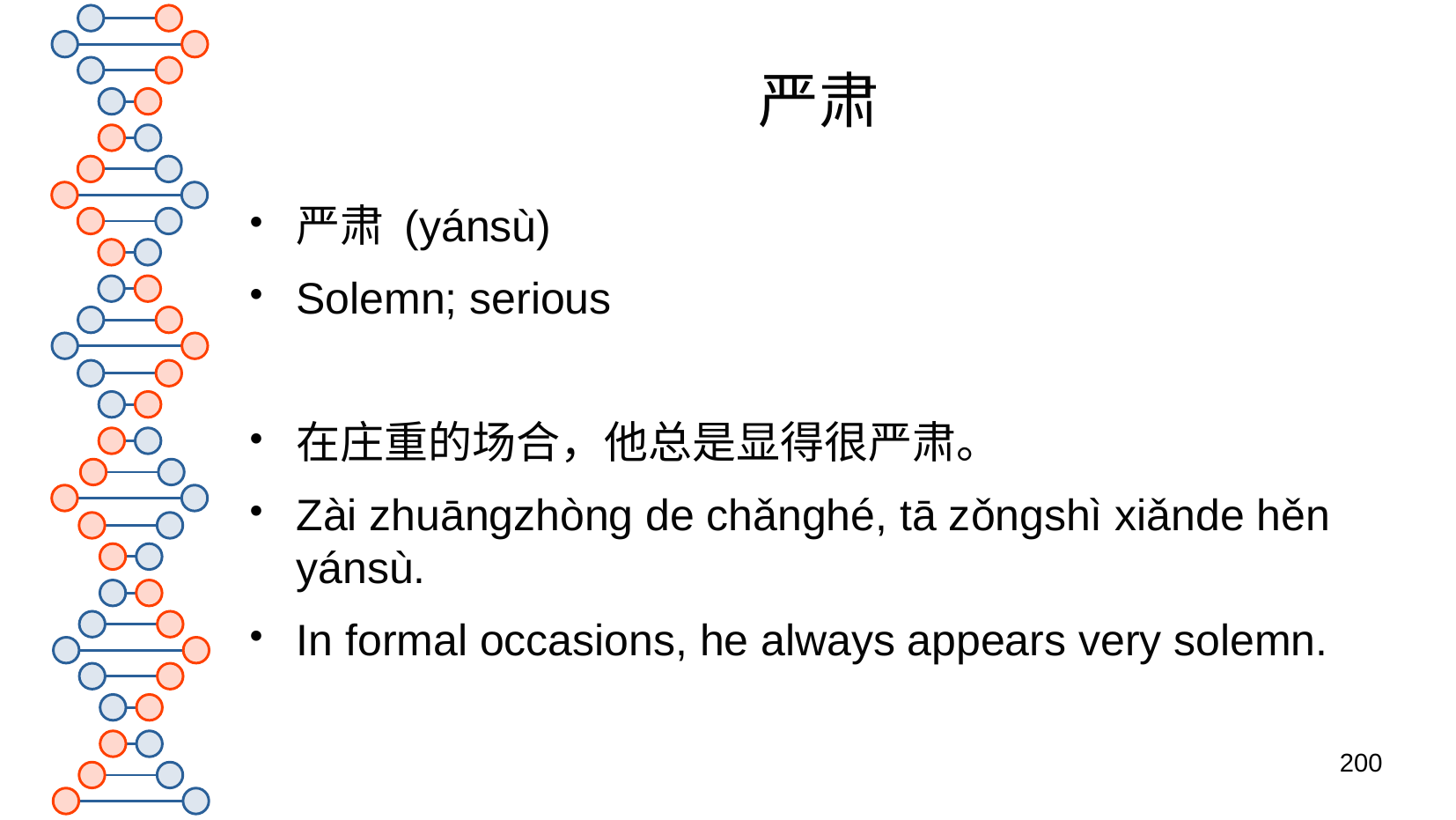

# 严肃
严肃 (yánsù)
Solemn; serious

在庄重的场合，他总是显得很严肃。
Zài zhuāngzhòng de chǎnghé, tā zǒngshì xiǎnde hěn yánsù.
In formal occasions, he always appears very solemn.

200